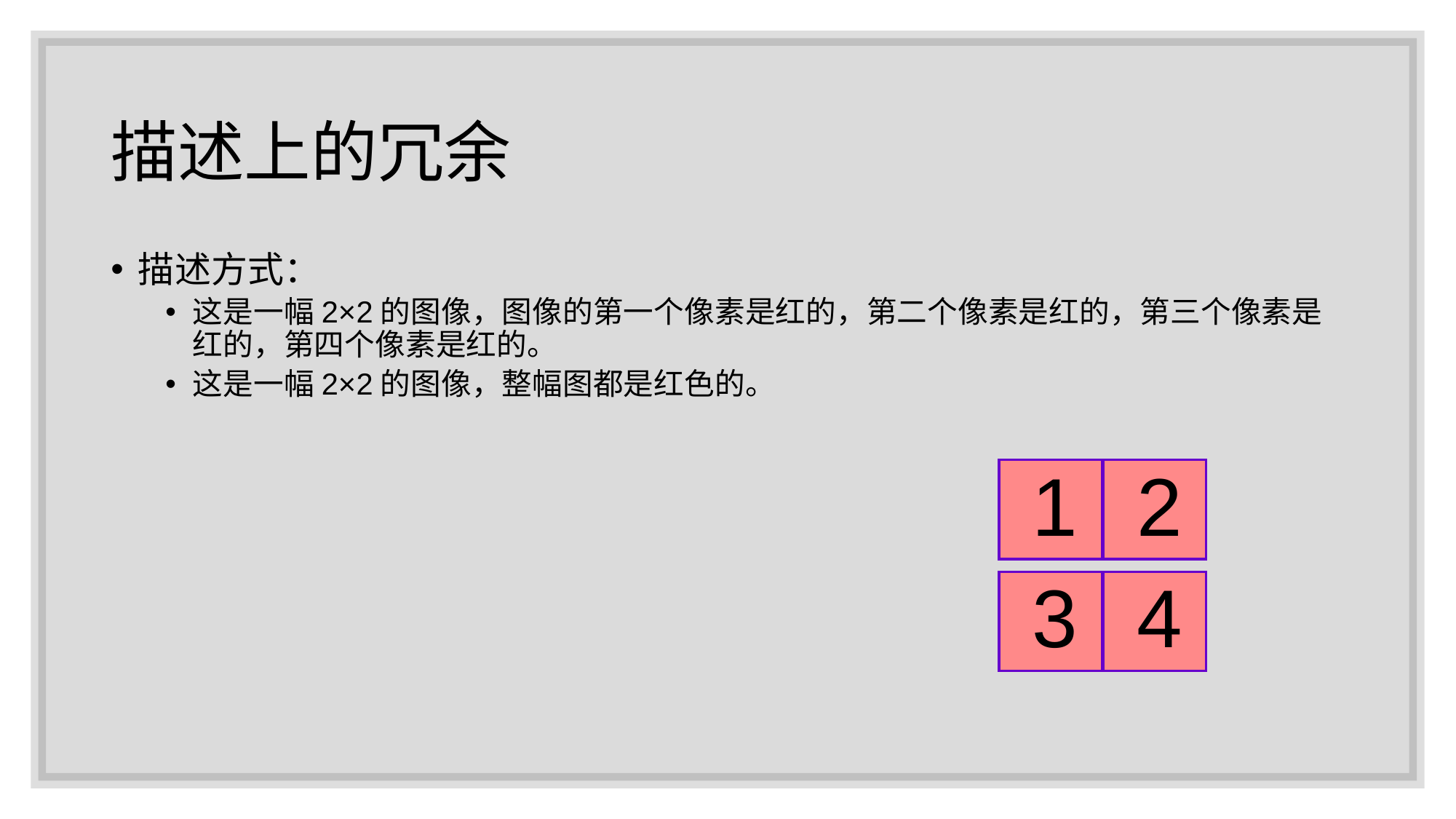

# 描述上的冗余
描述方式：
这是一幅2×2的图像，图像的第一个像素是红的，第二个像素是红的，第三个像素是红的，第四个像素是红的。
这是一幅2×2的图像，整幅图都是红色的。

 1
 2
 3
 4